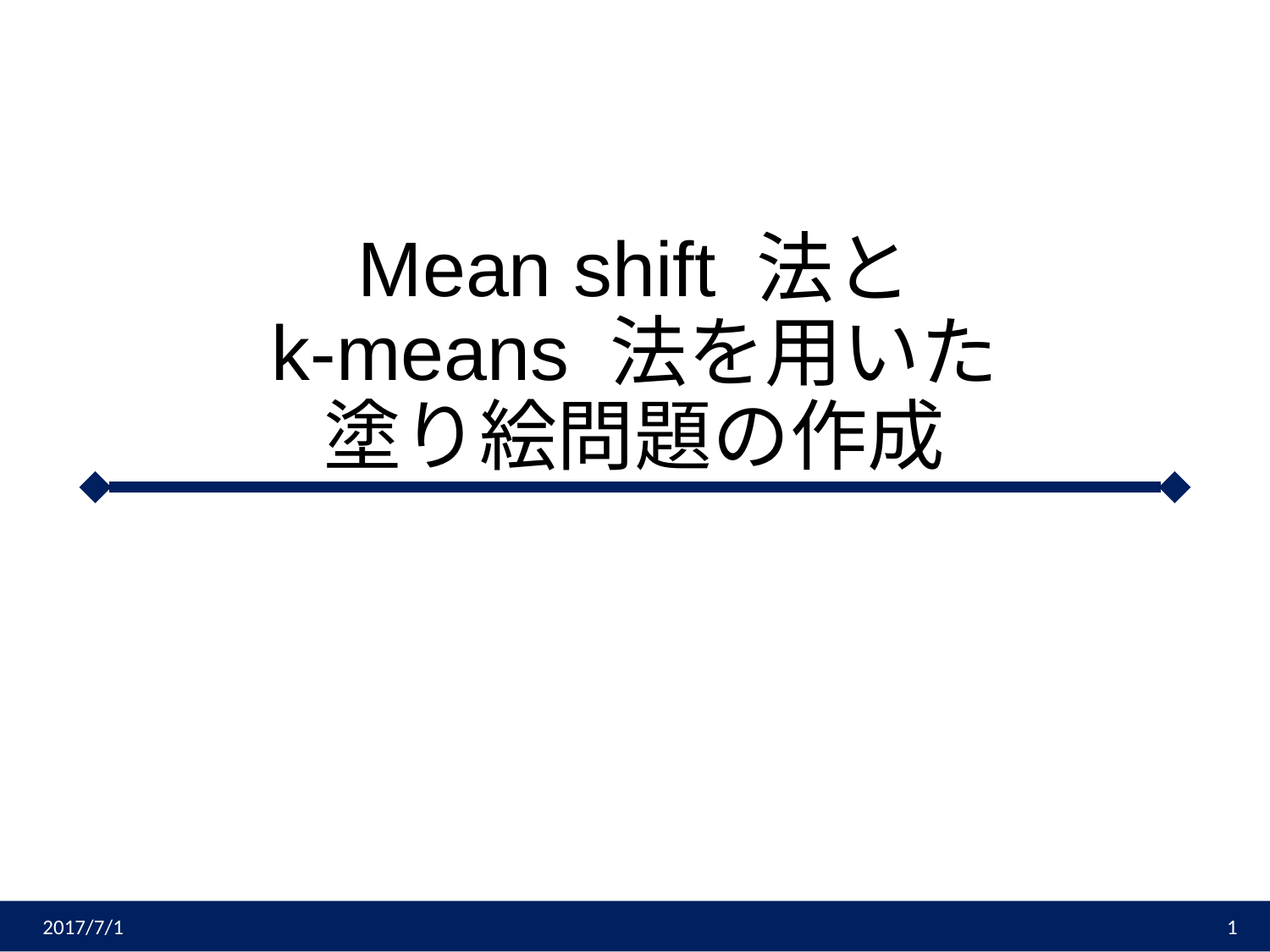

# Mean shift 法と k-means 法を用いた 塗り絵問題の作成

2017/7/1
1